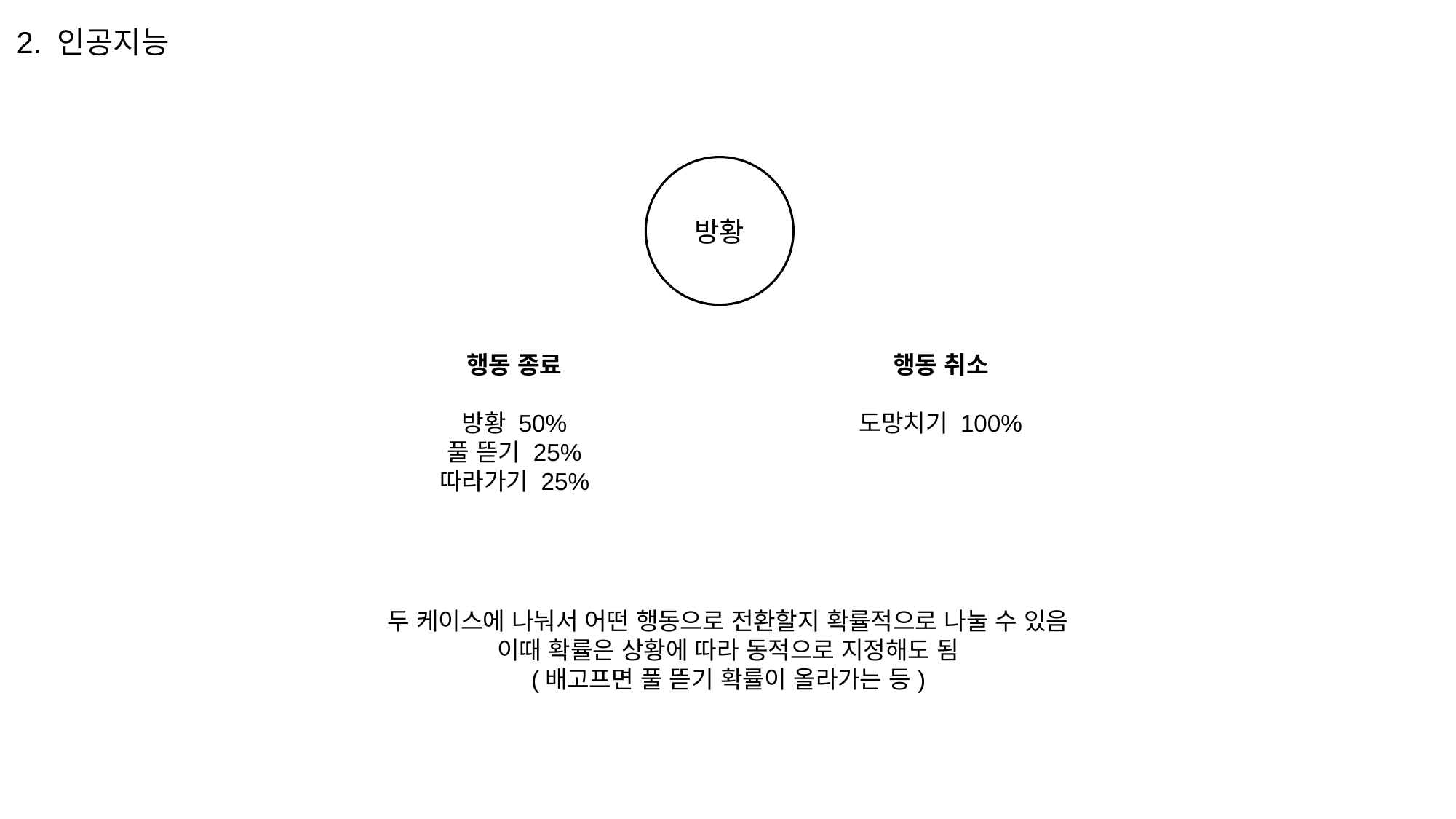

2. 인공지능
방황
행동 종료

방황 50%
풀 뜯기 25%
따라가기 25%
행동 취소

도망치기 100%
두 케이스에 나눠서 어떤 행동으로 전환할지 확률적으로 나눌 수 있음
이때 확률은 상황에 따라 동적으로 지정해도 됨
(배고프면 풀 뜯기 확률이 올라가는 등)